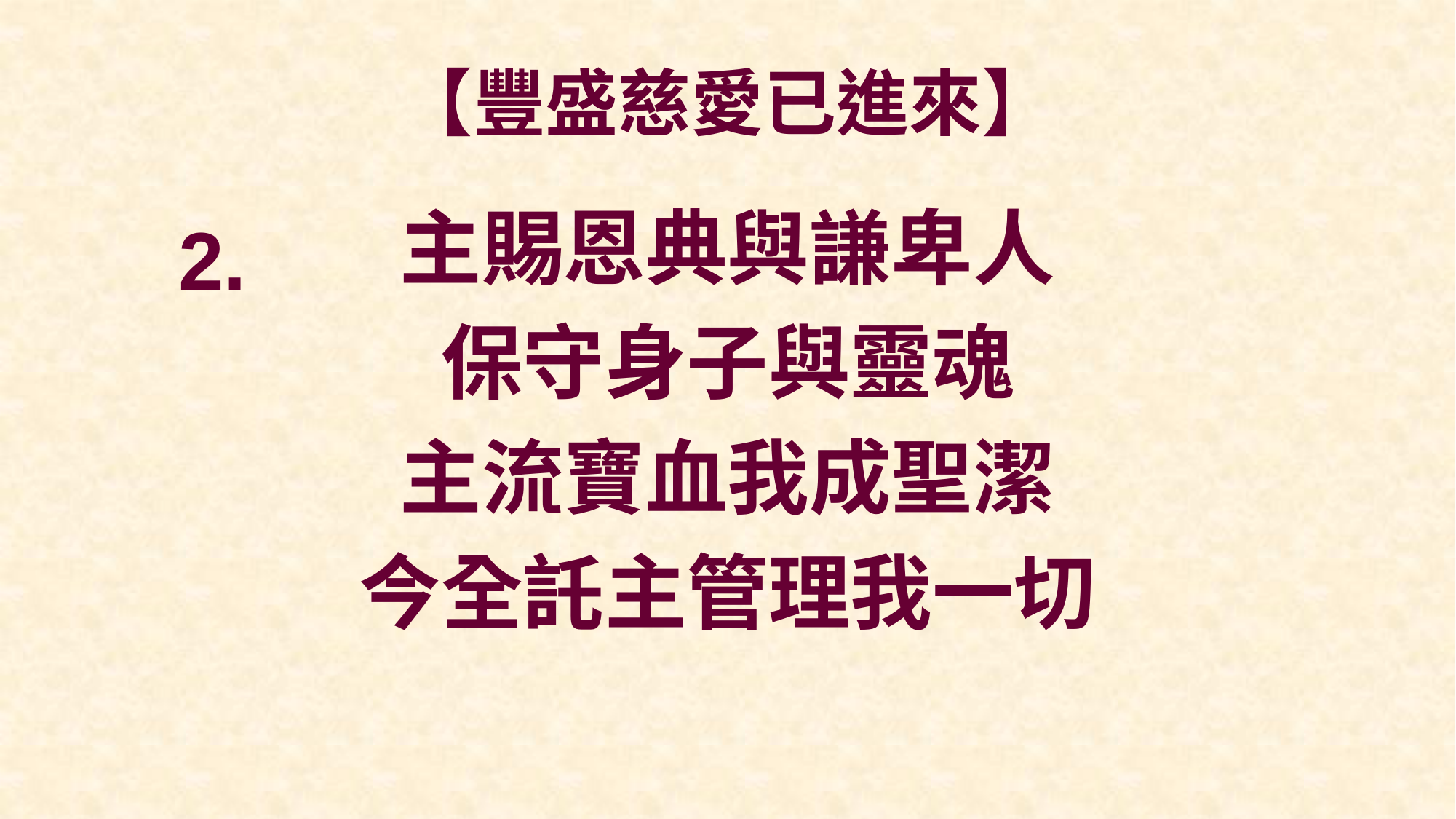

# 【豐盛慈愛已進來】
主賜恩典與謙卑人
保守身子與靈魂
主流寶血我成聖潔
今全託主管理我一切
2.